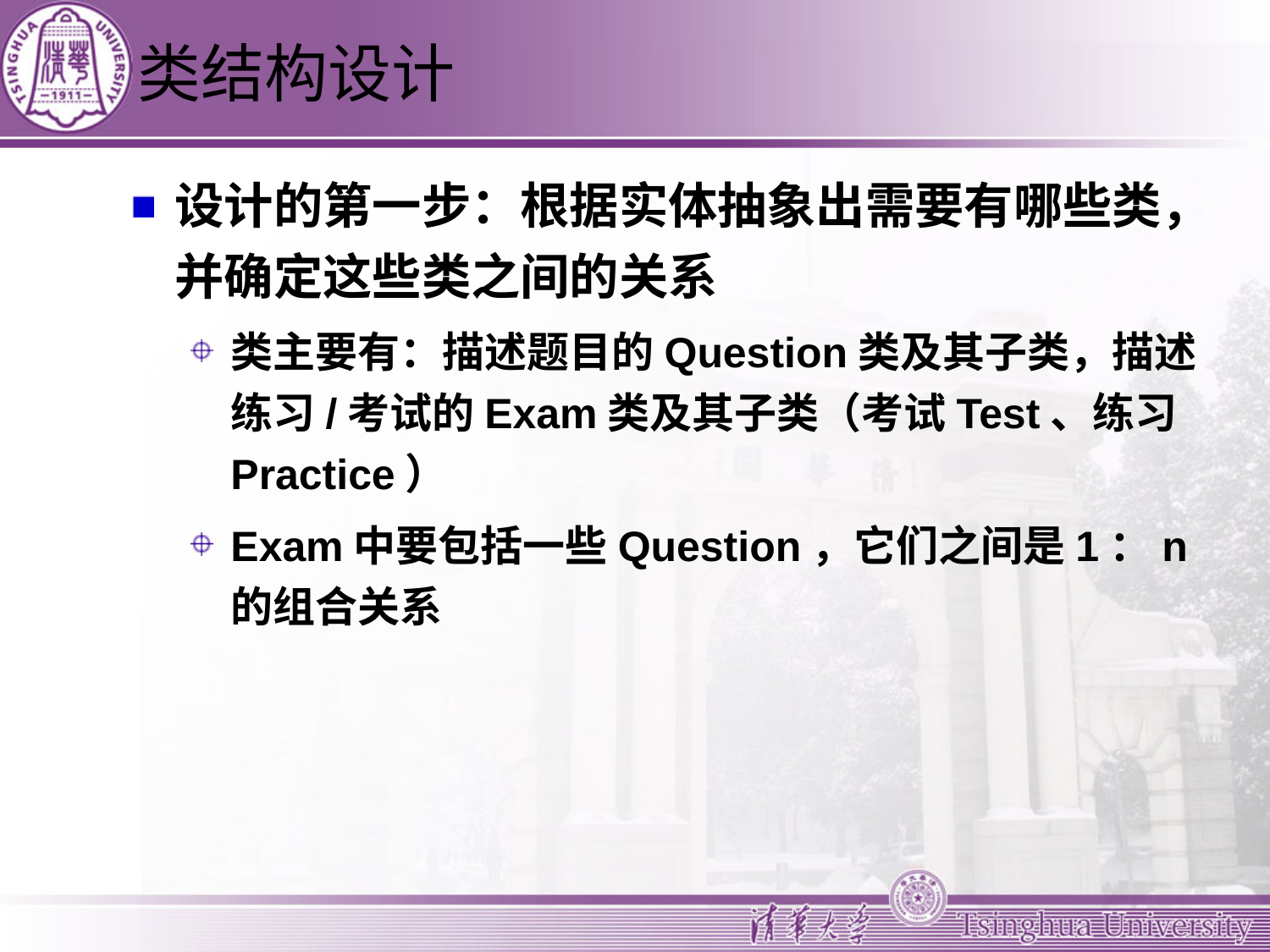

# 类结构设计
设计的第一步：根据实体抽象出需要有哪些类，并确定这些类之间的关系
类主要有：描述题目的Question类及其子类，描述练习/考试的Exam类及其子类（考试Test、练习Practice）
Exam中要包括一些Question，它们之间是1：n的组合关系